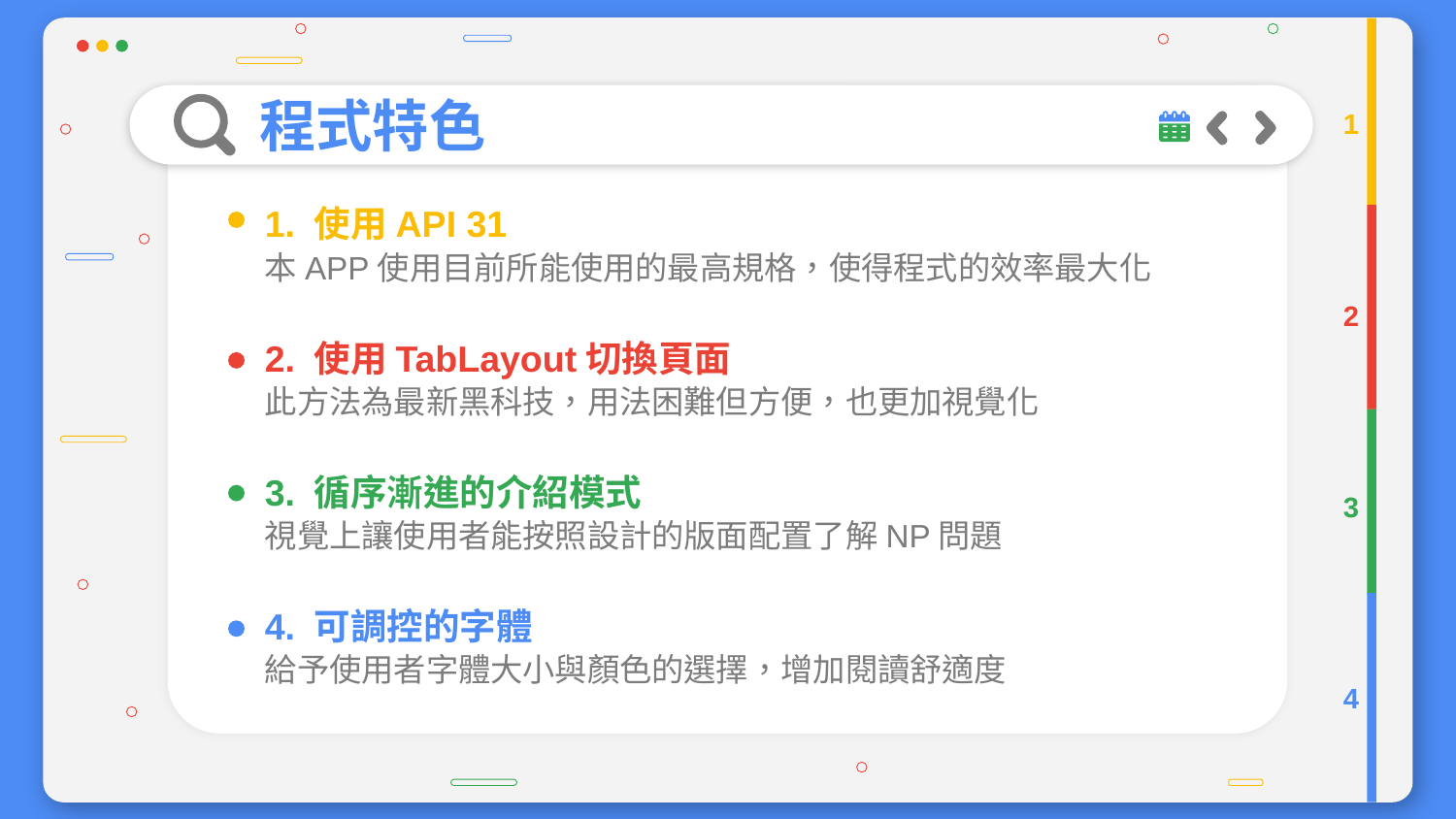

程式特色
1

1. 使用API 31

本APP使用目前所能使用的最高規格，使得程式的效率最大化
2

2. 使用TabLayout切換頁面

此方法為最新黑科技，用法困難但方便，也更加視覺化
3. 循序漸進的介紹模式

3

視覺上讓使用者能按照設計的版面配置了解NP問題
4. 可調控的字體

給予使用者字體大小與顏色的選擇，增加閱讀舒適度
4